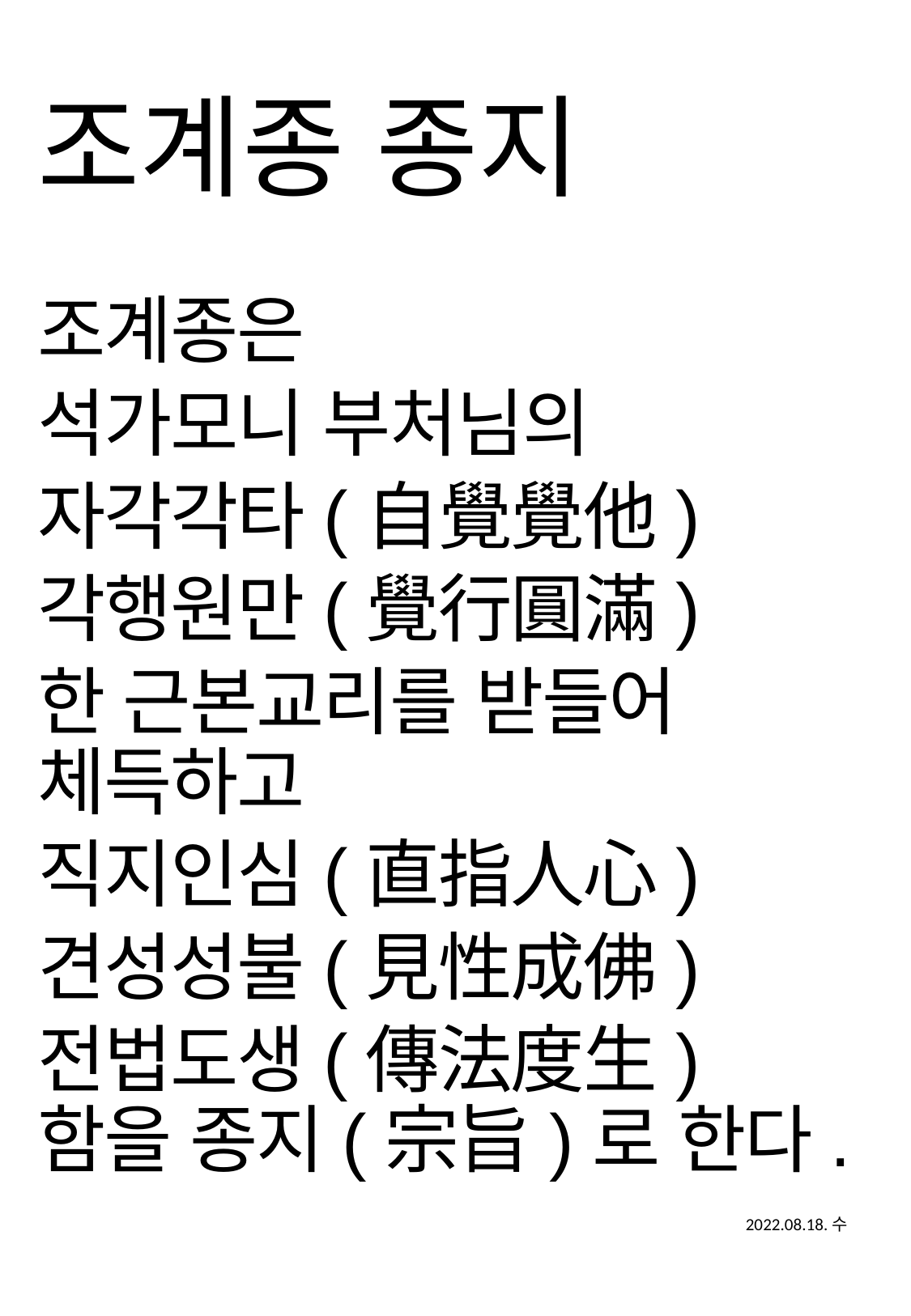

# 조계종 종지
조계종은
석가모니 부처님의
자각각타(自覺覺他)
각행원만(覺行圓滿)
한 근본교리를 받들어 체득하고
직지인심(直指人心)
견성성불(見性成佛)
전법도생(傳法度生)함을 종지(宗旨)로 한다.
2022.08.18.수